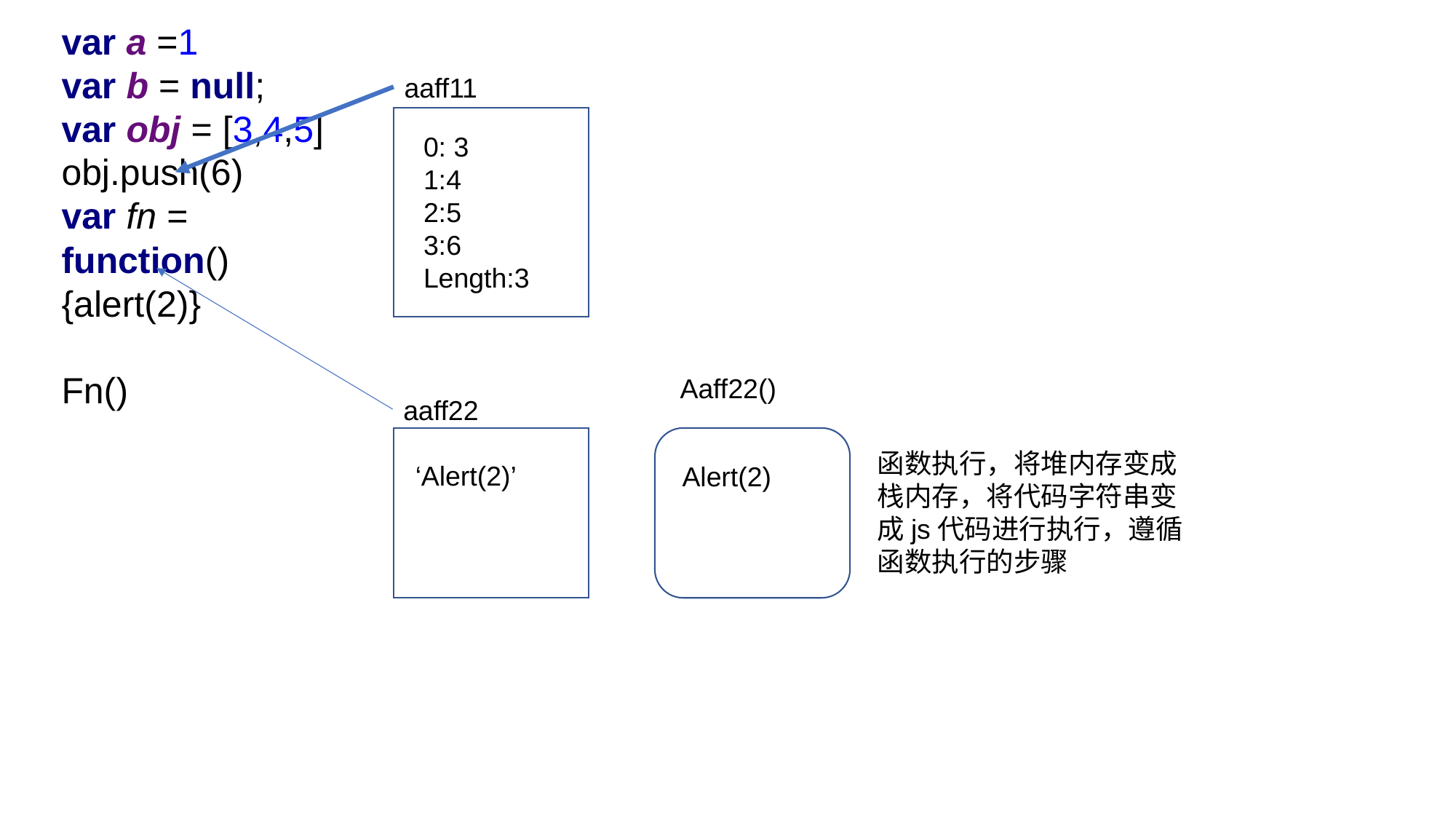

var a =1
var b = null;
var obj = [3,4,5]
obj.push(6)
var fn = function(){alert(2)}

Fn()
aaff11

0: 3
1:4
2:5
3:6
Length:3
Aaff22()
aaff22

函数执行，将堆内存变成栈内存，将代码字符串变成js代码进行执行，遵循函数执行的步骤
‘Alert(2)’
Alert(2)